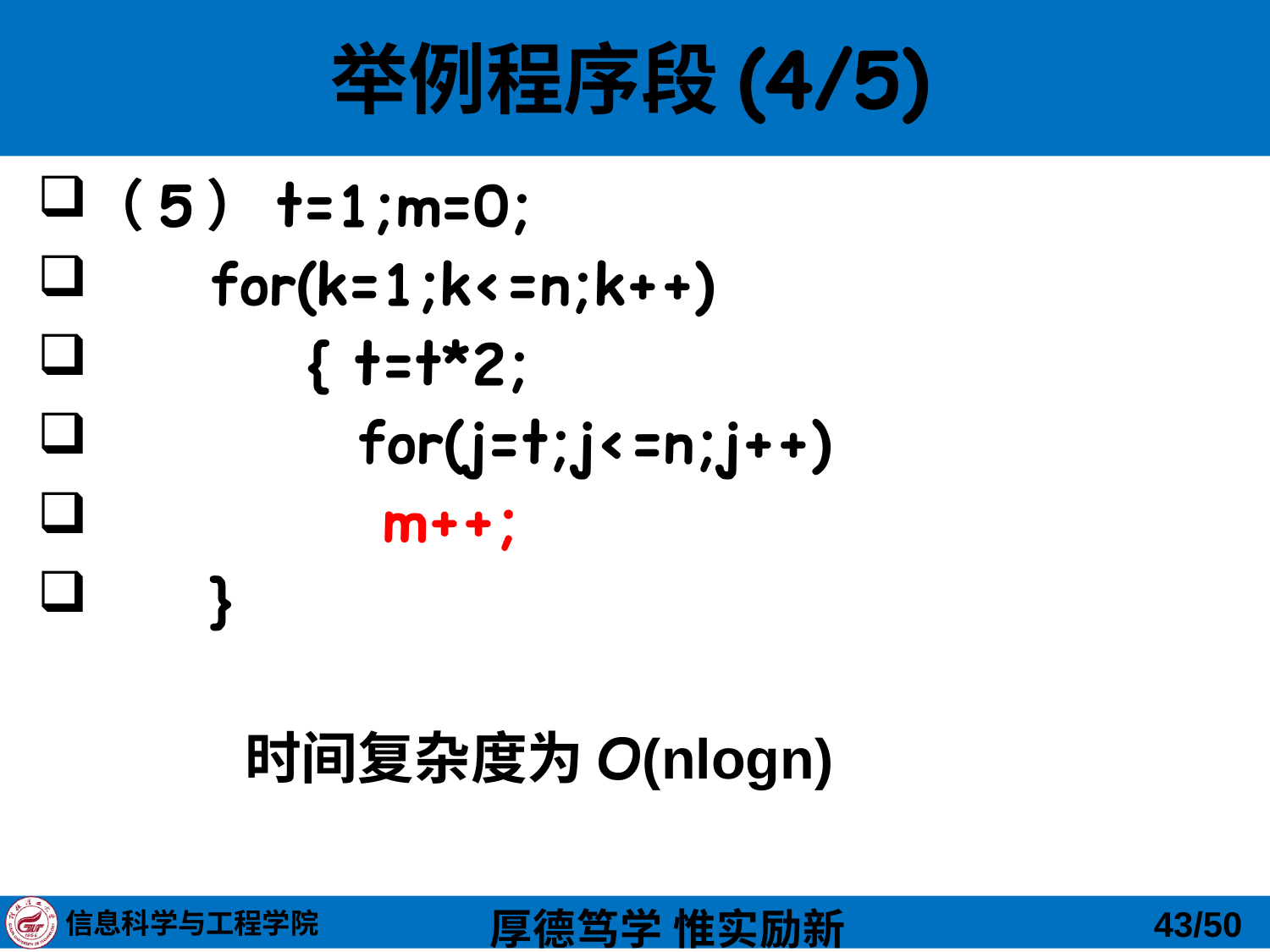

# 举例程序段(4/5)
（5）t=1;m=0;
     for(k=1;k<=n;k++)
         { t=t*2;
           for(j=t;j<=n;j++)
            m++;
     }

               时间复杂度为O(nlogn)

43/50